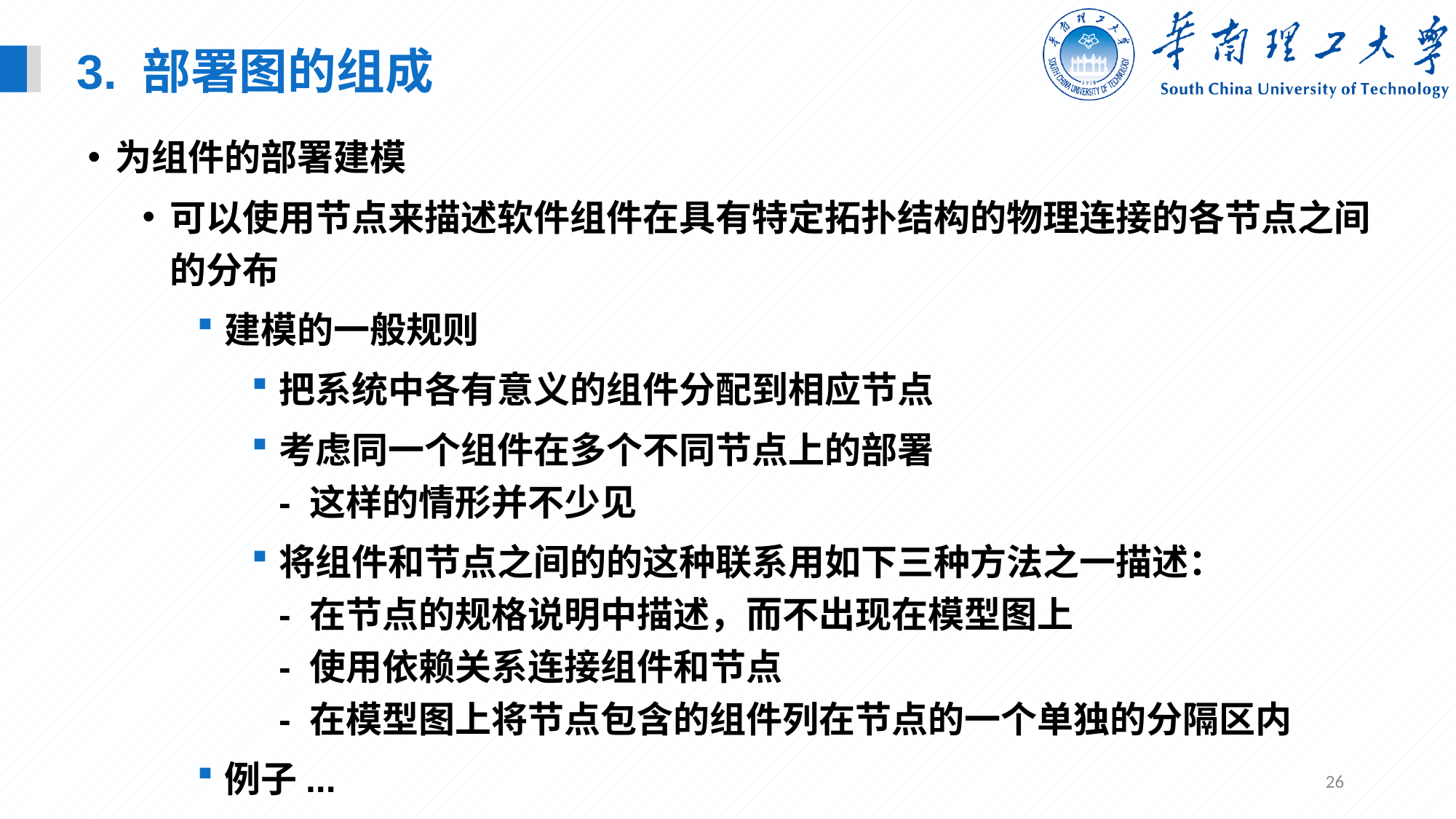

3. 部署图的组成
为组件的部署建模
可以使用节点来描述软件组件在具有特定拓扑结构的物理连接的各节点之间的分布
建模的一般规则
把系统中各有意义的组件分配到相应节点
考虑同一个组件在多个不同节点上的部署
- 这样的情形并不少见
将组件和节点之间的的这种联系用如下三种方法之一描述：
- 在节点的规格说明中描述，而不出现在模型图上
- 使用依赖关系连接组件和节点
- 在模型图上将节点包含的组件列在节点的一个单独的分隔区内
例子...
26